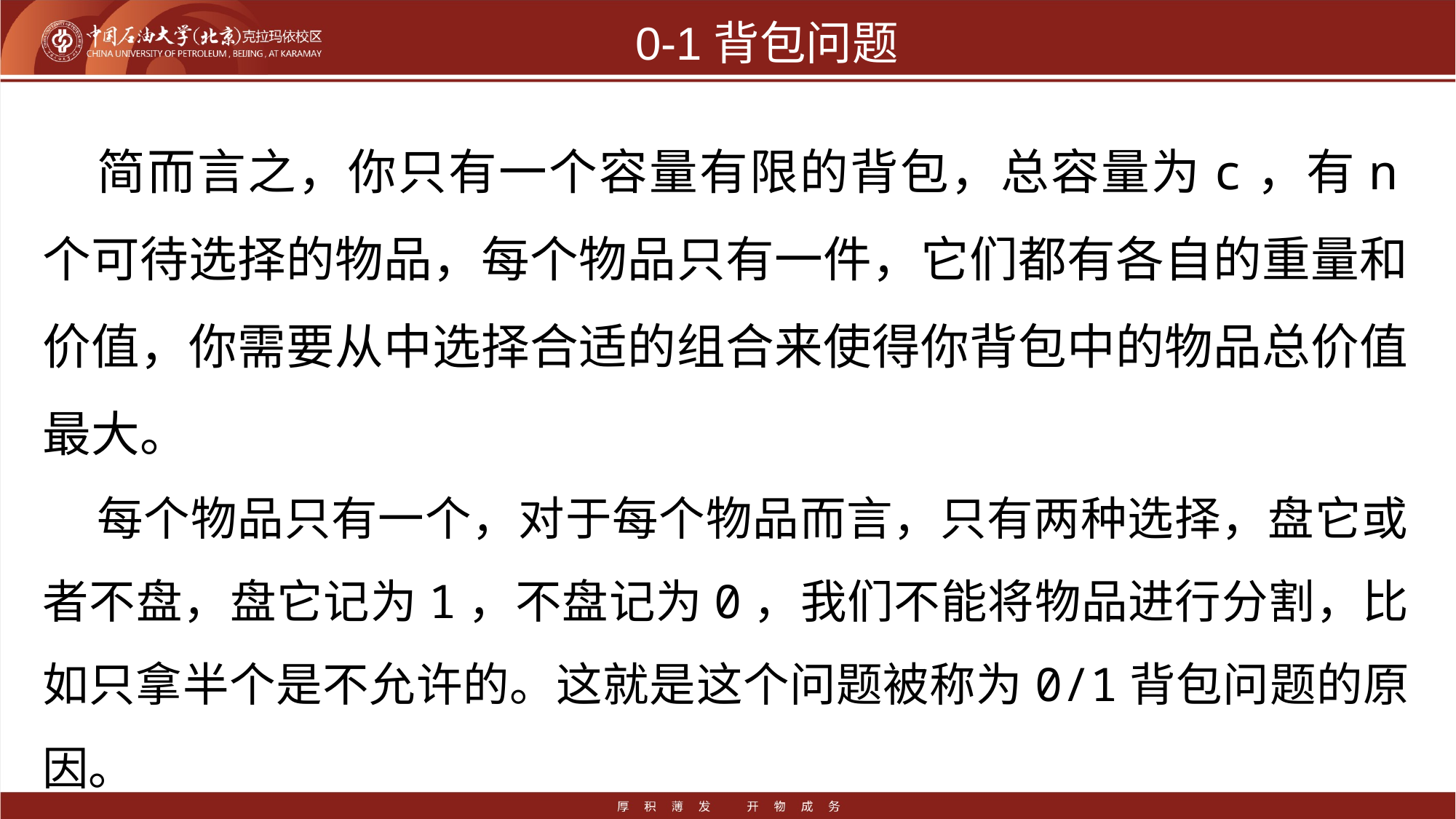

# 0-1背包问题
简而言之，你只有一个容量有限的背包，总容量为c，有n个可待选择的物品，每个物品只有一件，它们都有各自的重量和价值，你需要从中选择合适的组合来使得你背包中的物品总价值最大。
每个物品只有一个，对于每个物品而言，只有两种选择，盘它或者不盘，盘它记为1，不盘记为0，我们不能将物品进行分割，比如只拿半个是不允许的。这就是这个问题被称为0/1背包问题的原因。